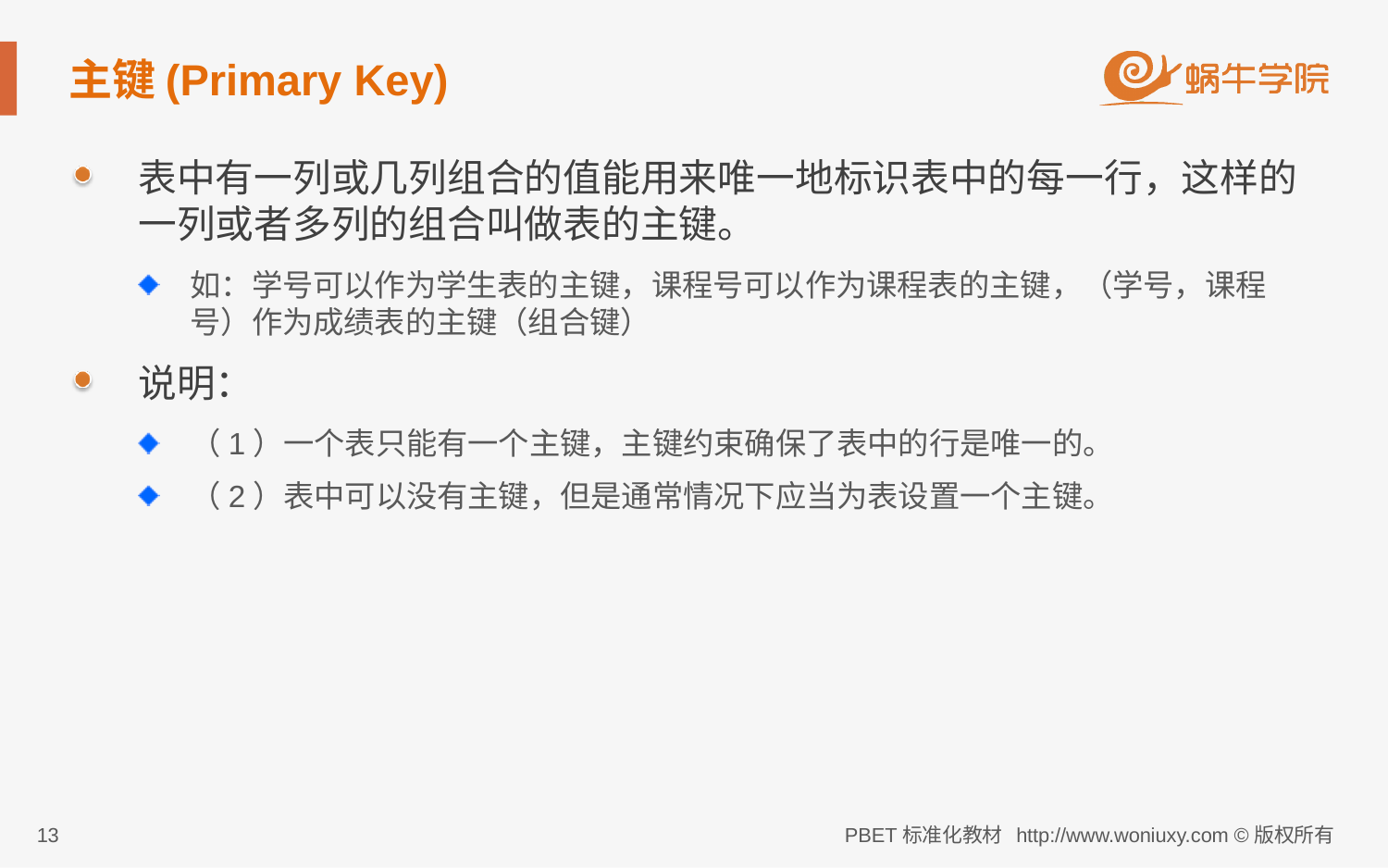

# 主键(Primary Key)
表中有一列或几列组合的值能用来唯一地标识表中的每一行，这样的一列或者多列的组合叫做表的主键。
如：学号可以作为学生表的主键，课程号可以作为课程表的主键，（学号，课程号）作为成绩表的主键（组合键）
说明：
（1）一个表只能有一个主键，主键约束确保了表中的行是唯一的。
（2）表中可以没有主键，但是通常情况下应当为表设置一个主键。